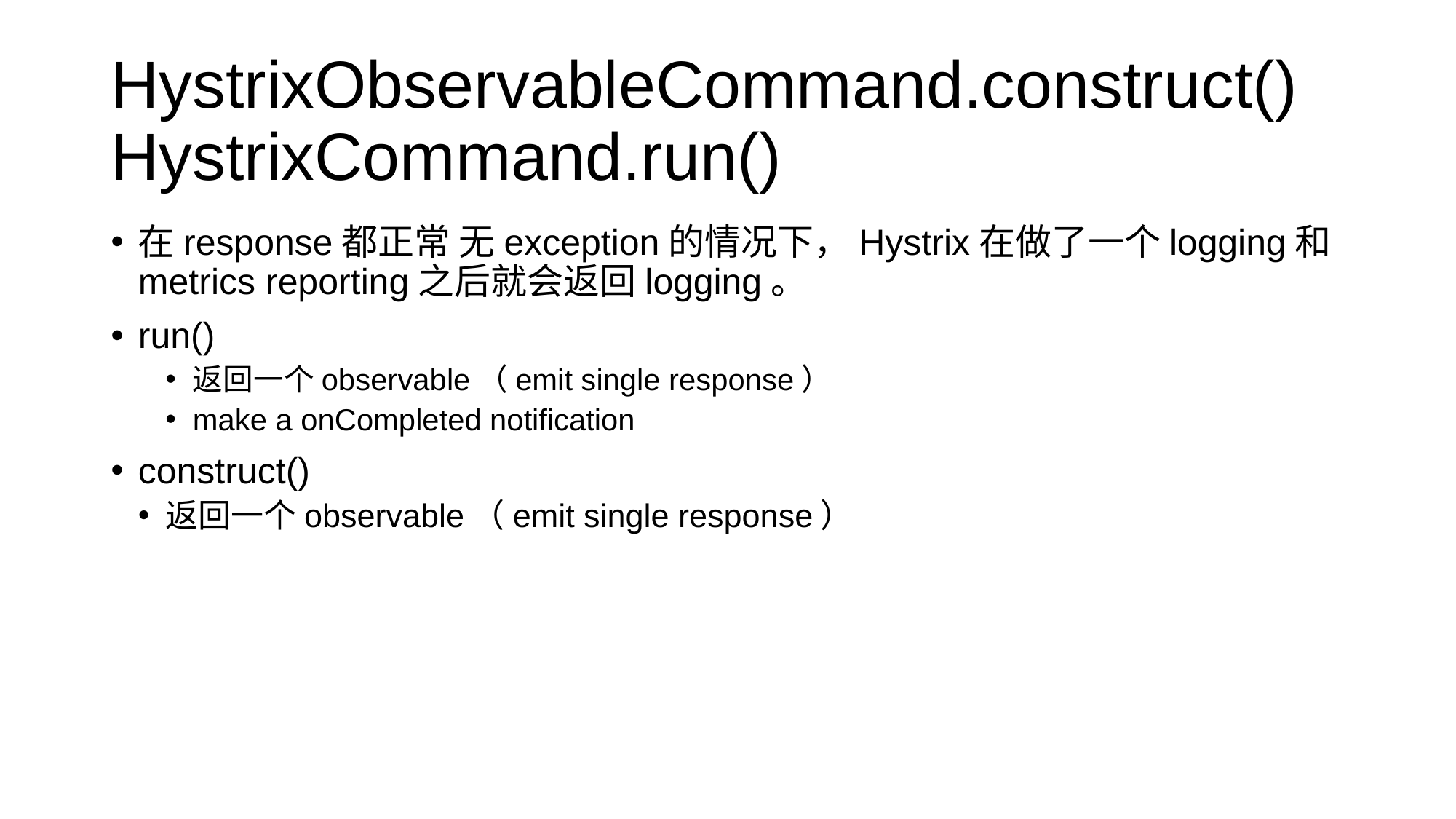

# HystrixObservableCommand.construct() HystrixCommand.run()
在response都正常 无exception的情况下，Hystrix在做了一个logging和metrics reporting之后就会返回logging。
run()
返回一个observable（emit single response）
make a onCompleted notification
construct()
返回一个observable（emit single response）